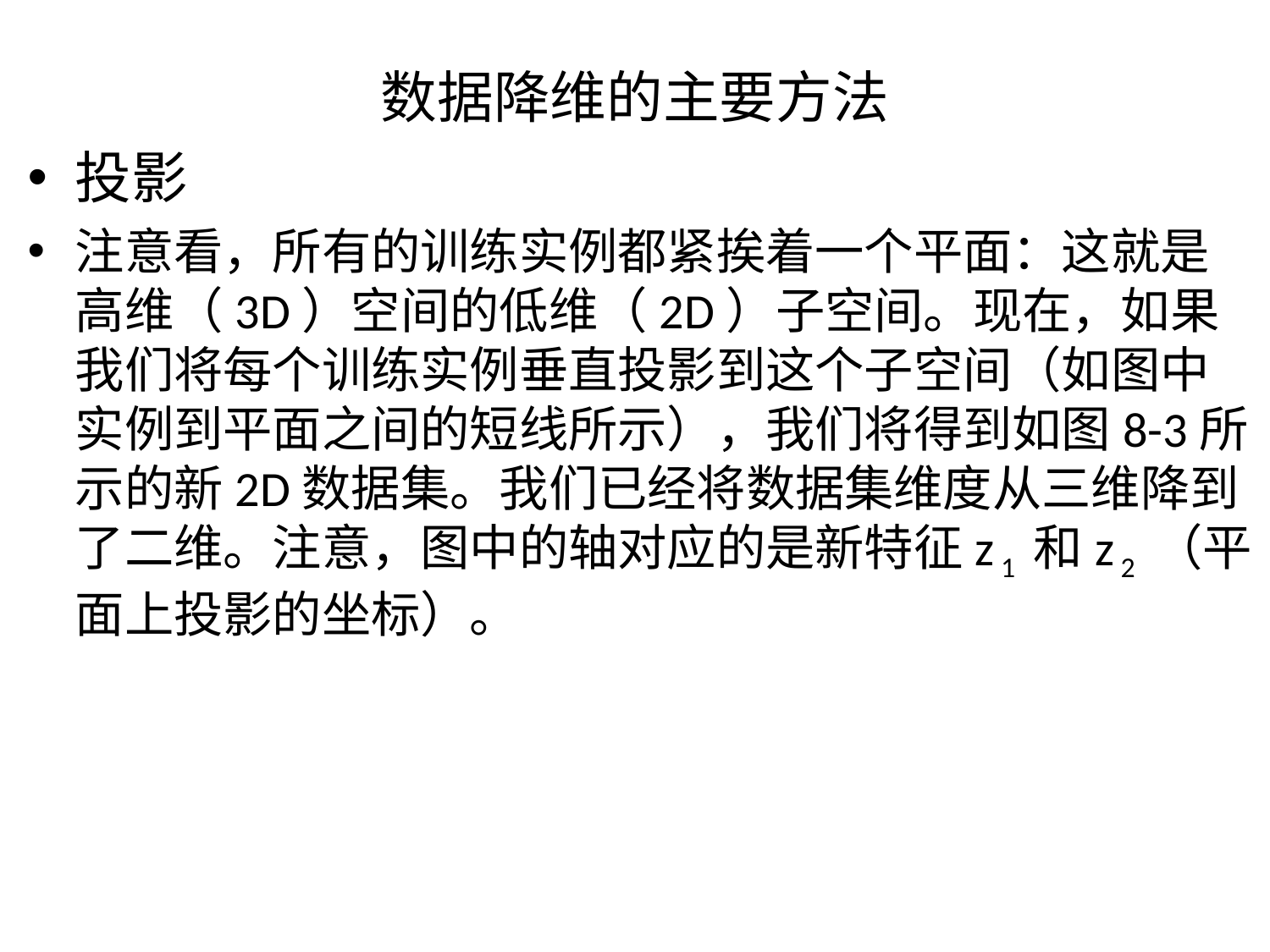

# 数据降维的主要方法
投影
注意看，所有的训练实例都紧挨着一个平面：这就是高维（3D）空间的低维（2D）子空间。现在，如果我们将每个训练实例垂直投影到这个子空间（如图中实例到平面之间的短线所示），我们将得到如图8-3所示的新2D数据集。我们已经将数据集维度从三维降到了二维。注意，图中的轴对应的是新特征z 1 和z 2 （平面上投影的坐标）。